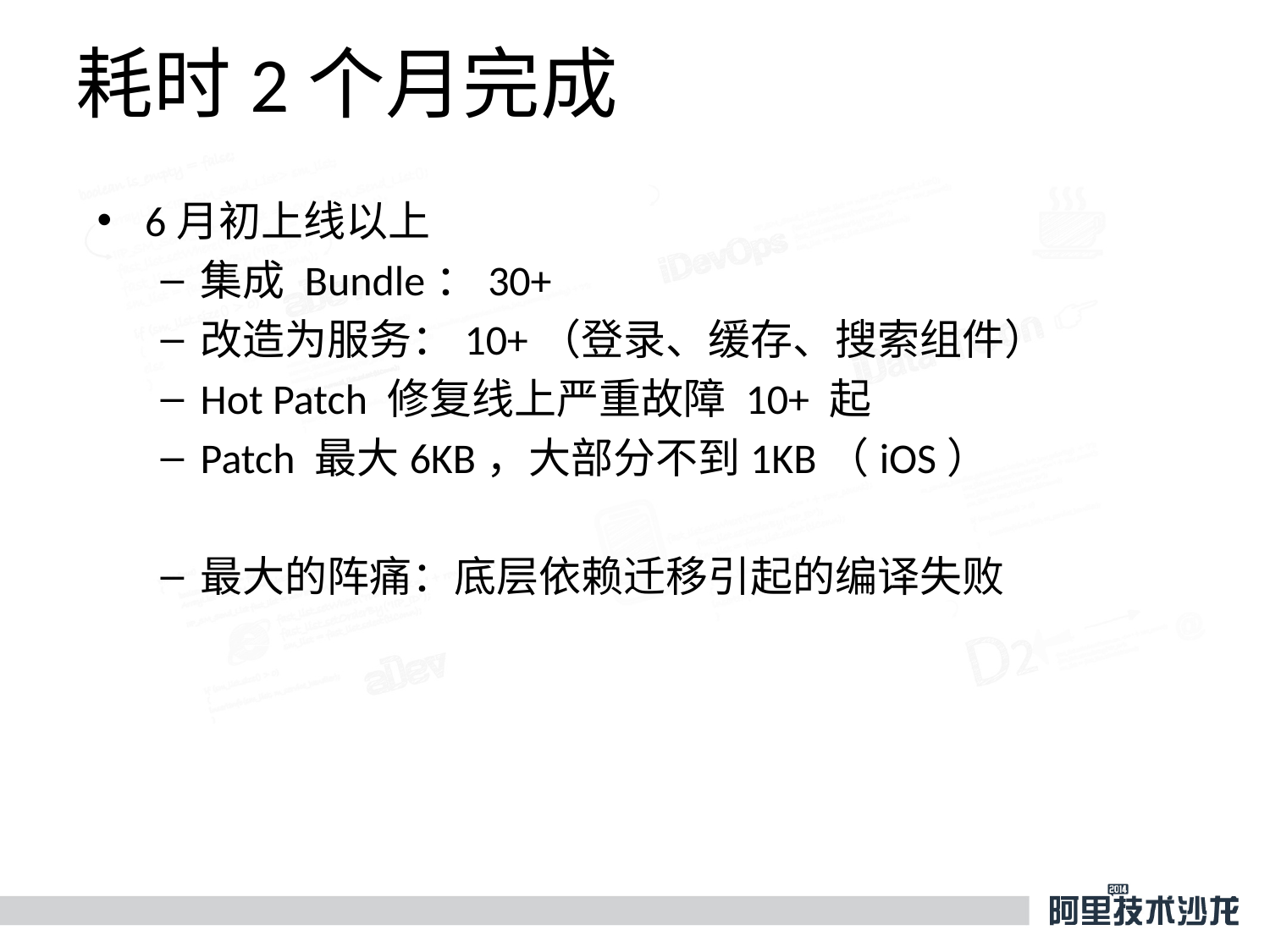

耗时2个月完成

6月初上线以上
集成 Bundle：30+
改造为服务：10+（登录、缓存、搜索组件）
Hot Patch 修复线上严重故障 10+ 起
Patch 最大6KB，大部分不到1KB（iOS）

最大的阵痛：底层依赖迁移引起的编译失败